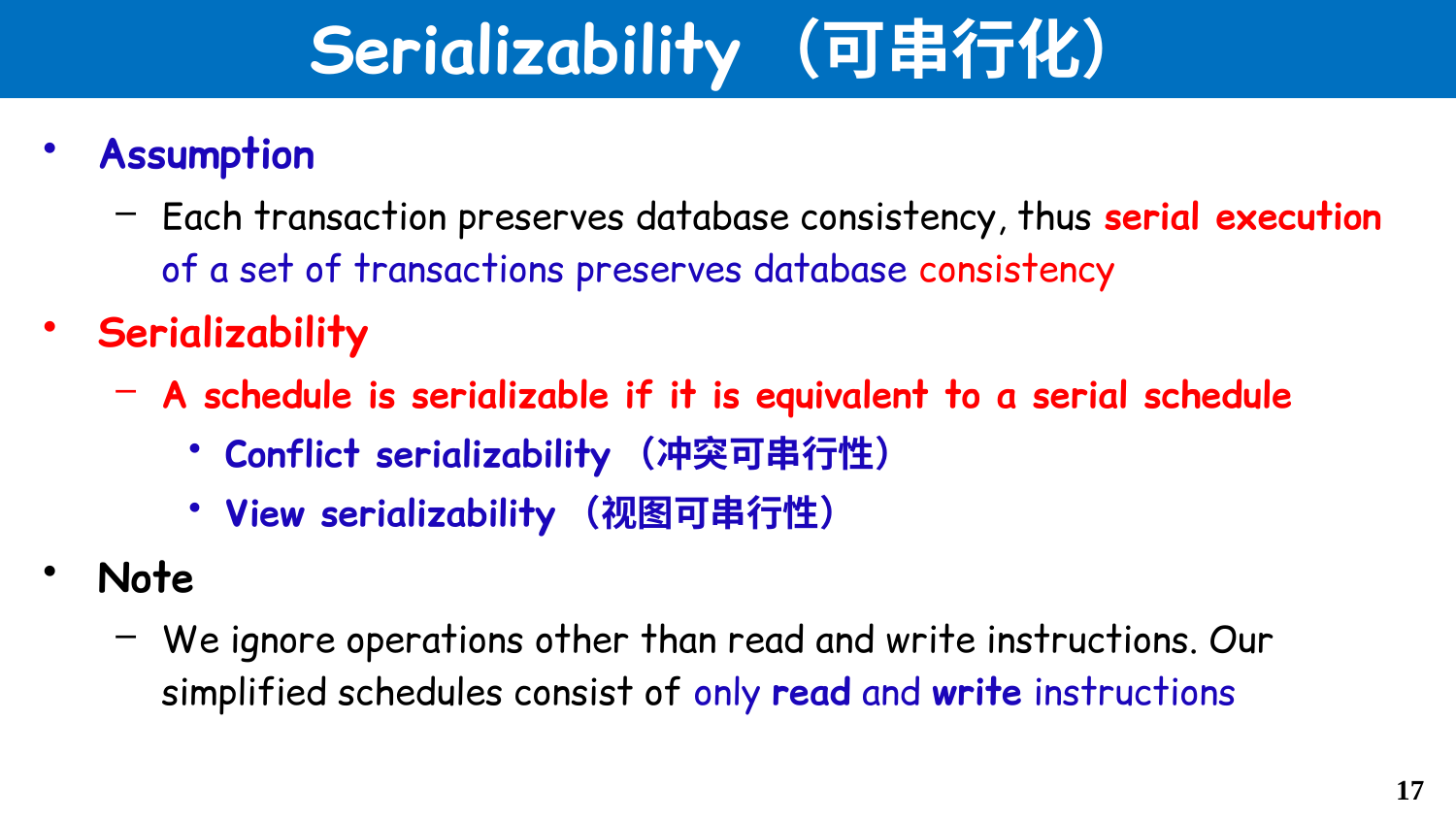

# Serializability（可串行化）
Assumption
Each transaction preserves database consistency, thus serial execution of a set of transactions preserves database consistency
Serializability
A schedule is serializable if it is equivalent to a serial schedule
Conflict serializability（冲突可串行性）
View serializability（视图可串行性）
Note
We ignore operations other than read and write instructions. Our simplified schedules consist of only read and write instructions